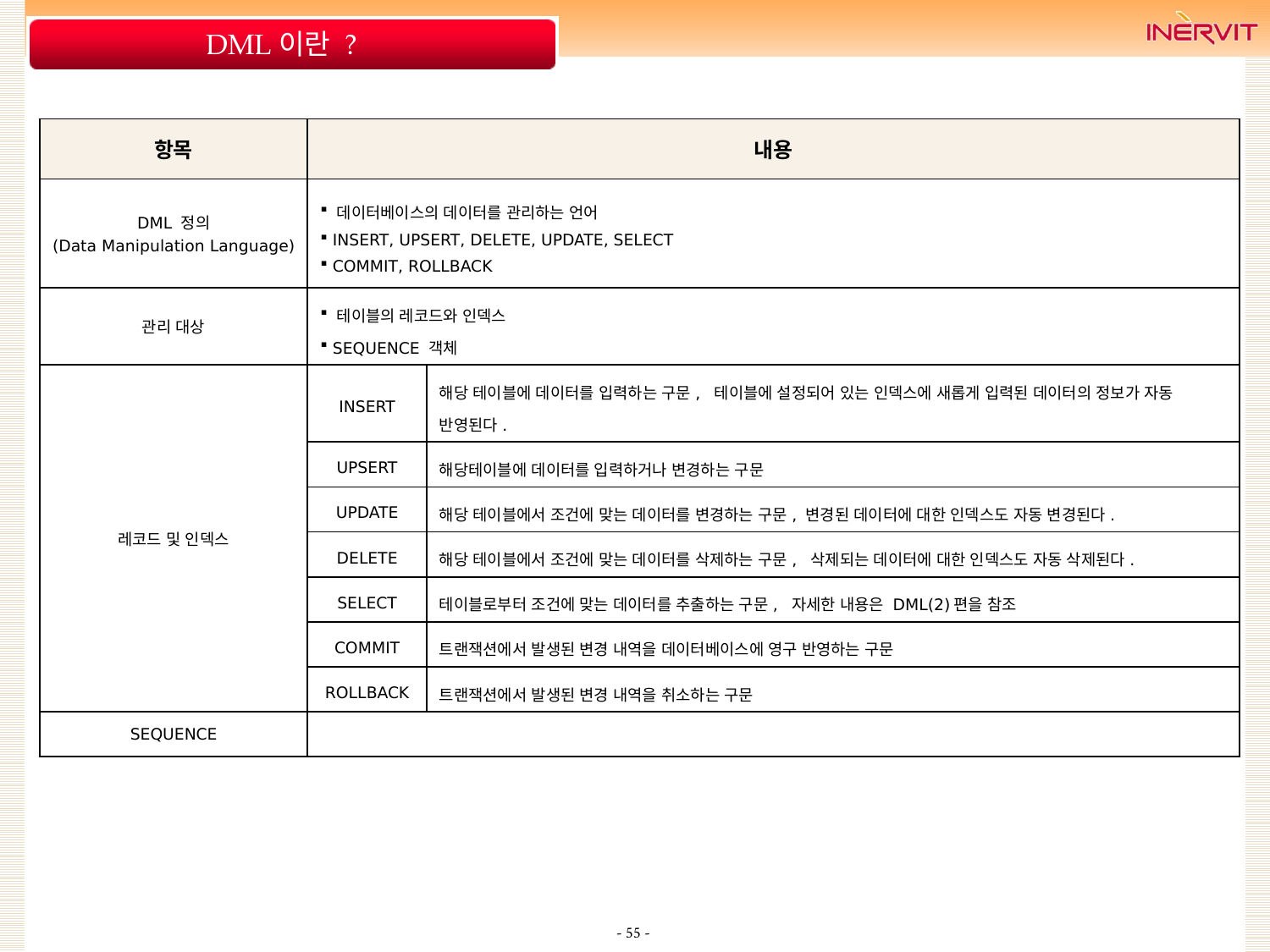

# DML이란 ?
| 항목 | 내용 |  |
| --- | --- | --- |
| DML 정의 (Data Manipulation Language) | 데이터베이스의 데이터를 관리하는 언어 INSERT, UPSERT, DELETE, UPDATE, SELECT COMMIT, ROLLBACK |  |
| 관리 대상 | 테이블의 레코드와 인덱스 SEQUENCE 객체 |  |
| 레코드 및 인덱스 | INSERT | 해당 테이블에 데이터를 입력하는 구문, 테이블에 설정되어 있는 인덱스에 새롭게 입력된 데이터의 정보가 자동 반영된다. |
|  | UPSERT | 해당테이블에 데이터를 입력하거나 변경하는 구문 |
|  | UPDATE | 해당 테이블에서 조건에 맞는 데이터를 변경하는 구문, 변경된 데이터에 대한 인덱스도 자동 변경된다. |
|  | DELETE | 해당 테이블에서 조건에 맞는 데이터를 삭제하는 구문, 삭제되는 데이터에 대한 인덱스도 자동 삭제된다. |
|  | SELECT | 테이블로부터 조건에 맞는 데이터를 추출하는 구문, 자세한 내용은 DML(2)편을 참조 |
|  | COMMIT | 트랜잭션에서 발생된 변경 내역을 데이터베이스에 영구 반영하는 구문 |
|  | ROLLBACK | 트랜잭션에서 발생된 변경 내역을 취소하는 구문 |
| SEQUENCE |  |  |
- 55 -